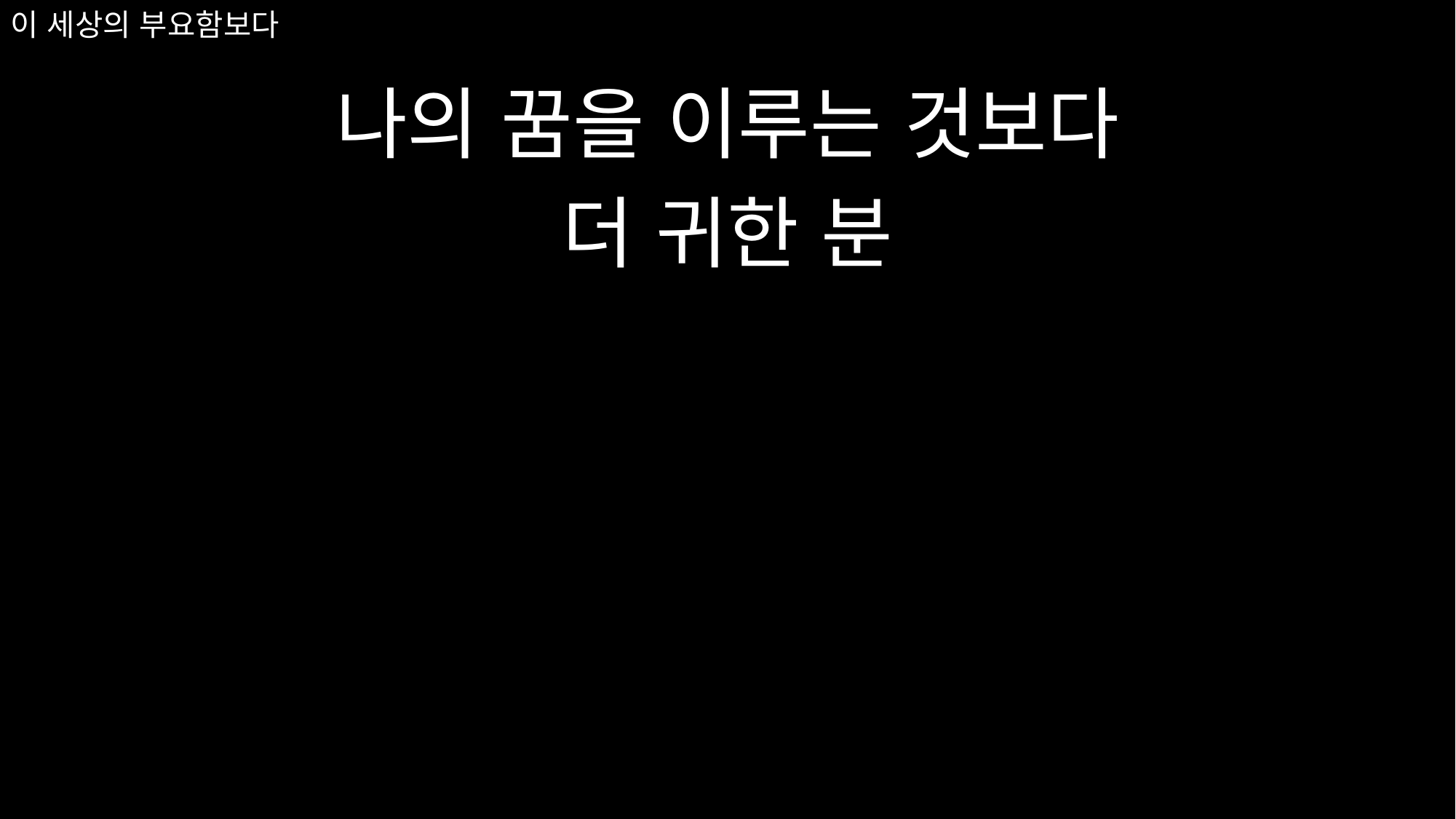

# 이 세상의 부요함보다
나의 꿈을 이루는 것보다
더 귀한 분